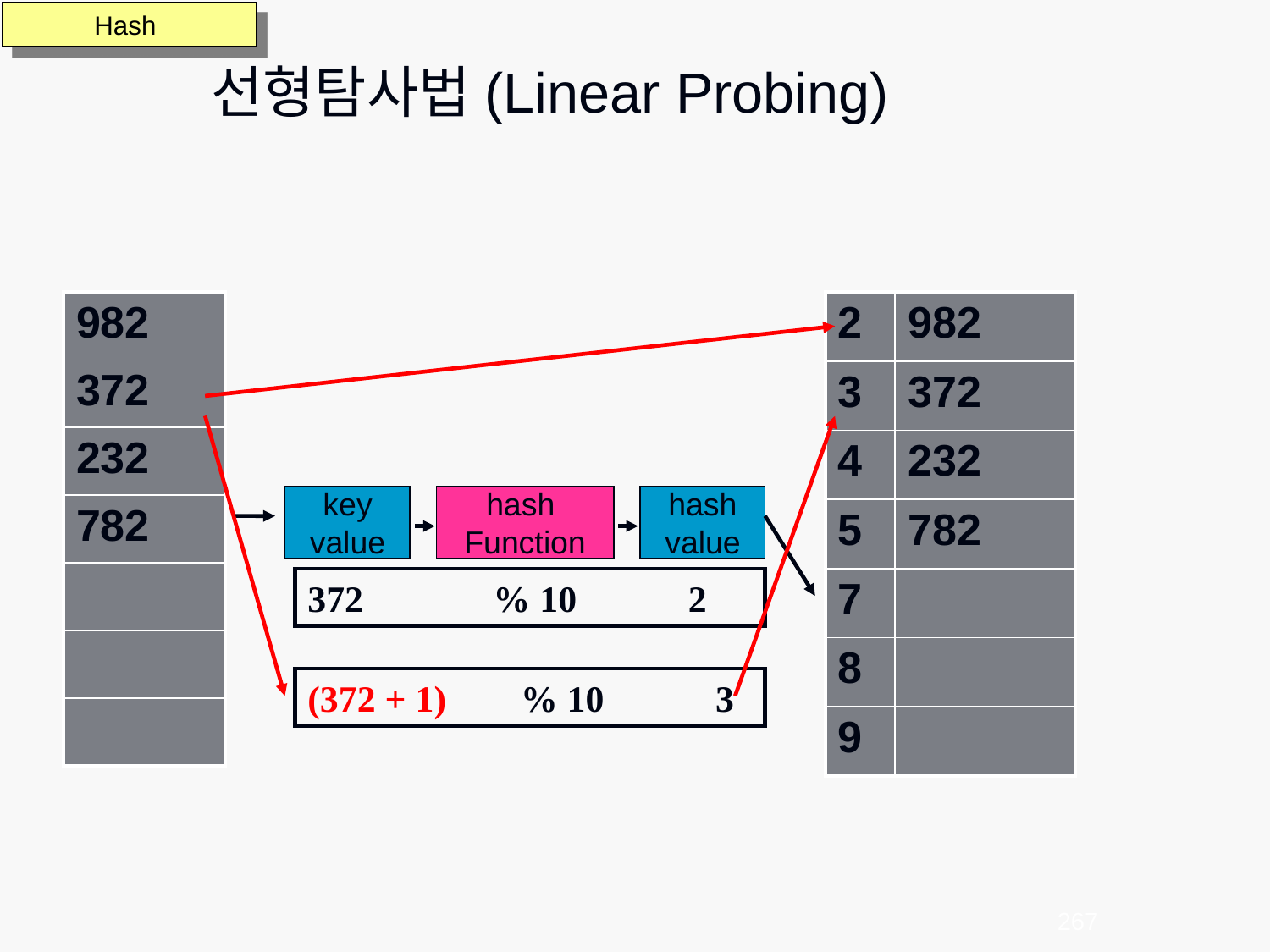

선형탐사법(Linear Probing)
Hash
| 982 |
| --- |
| 372 |
| 232 |
| 782 |
|  |
|  |
|  |
| 2 | 982 |
| --- | --- |
| 3 | 372 |
| 4 | 232 |
| 5 | 782 |
| 7 |  |
| 8 |  |
| 9 |  |

key
value
hash
Function
hash
value

372              % 10            2
(372 + 1)        % 10            3
267